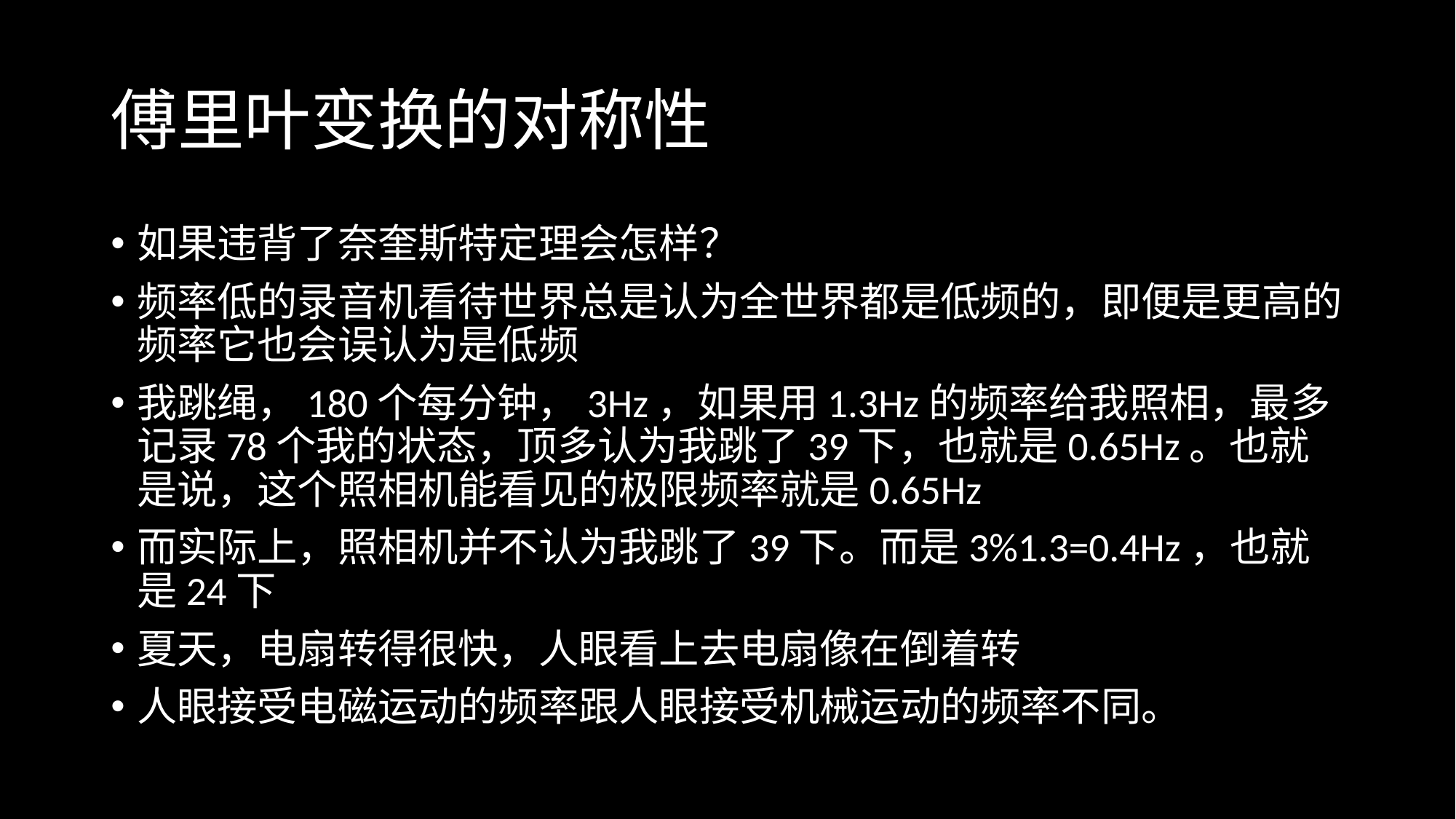

# 傅里叶变换的对称性
如果违背了奈奎斯特定理会怎样？
频率低的录音机看待世界总是认为全世界都是低频的，即便是更高的频率它也会误认为是低频
我跳绳，180个每分钟，3Hz，如果用1.3Hz的频率给我照相，最多记录78个我的状态，顶多认为我跳了39下，也就是0.65Hz。也就是说，这个照相机能看见的极限频率就是0.65Hz
而实际上，照相机并不认为我跳了39下。而是3%1.3=0.4Hz，也就是24下
夏天，电扇转得很快，人眼看上去电扇像在倒着转
人眼接受电磁运动的频率跟人眼接受机械运动的频率不同。